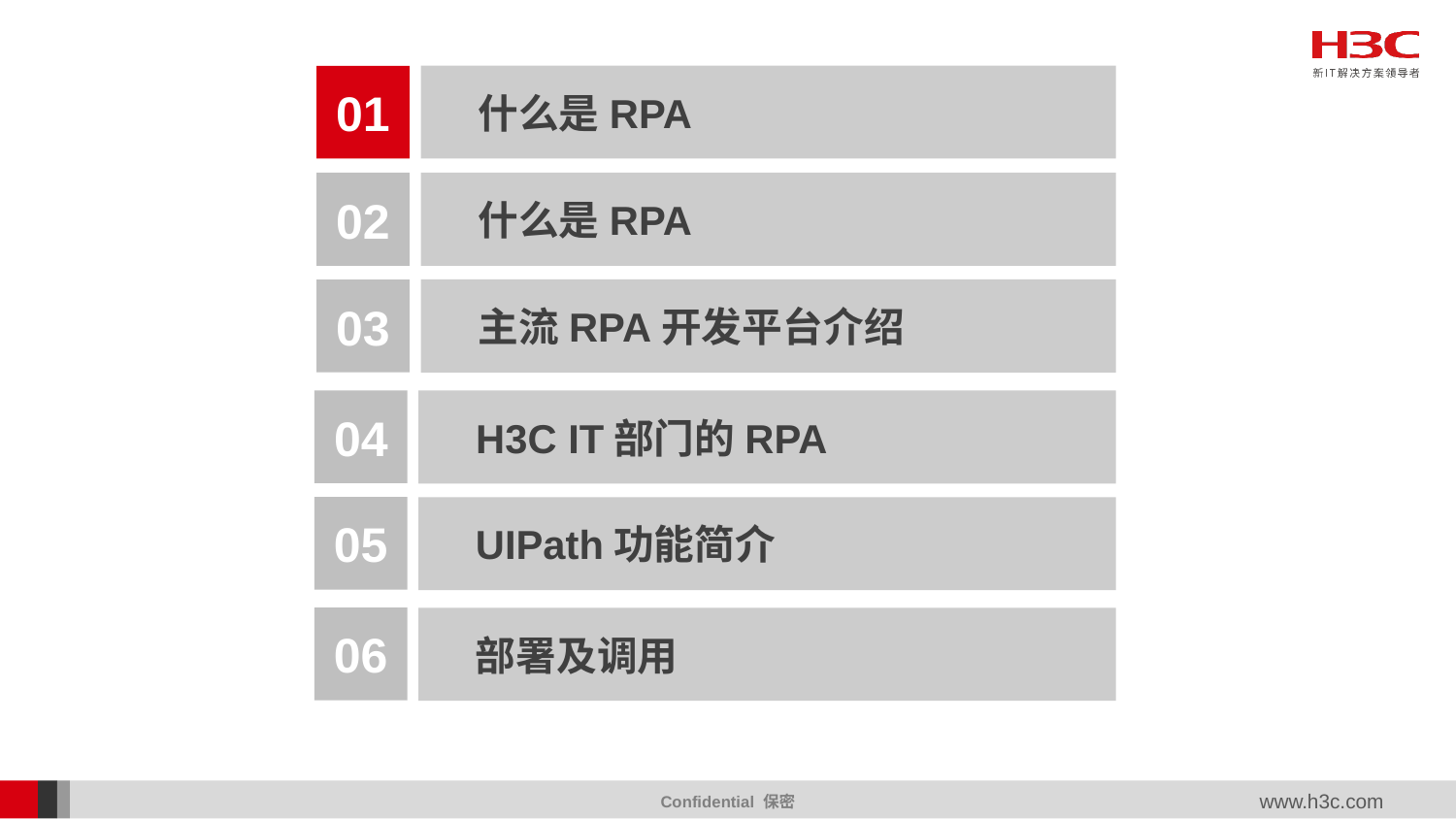

什么是RPA
01
02
什么是RPA
主流RPA开发平台介绍
03
04
H3C IT部门的RPA
05
UIPath功能简介
06
部署及调用